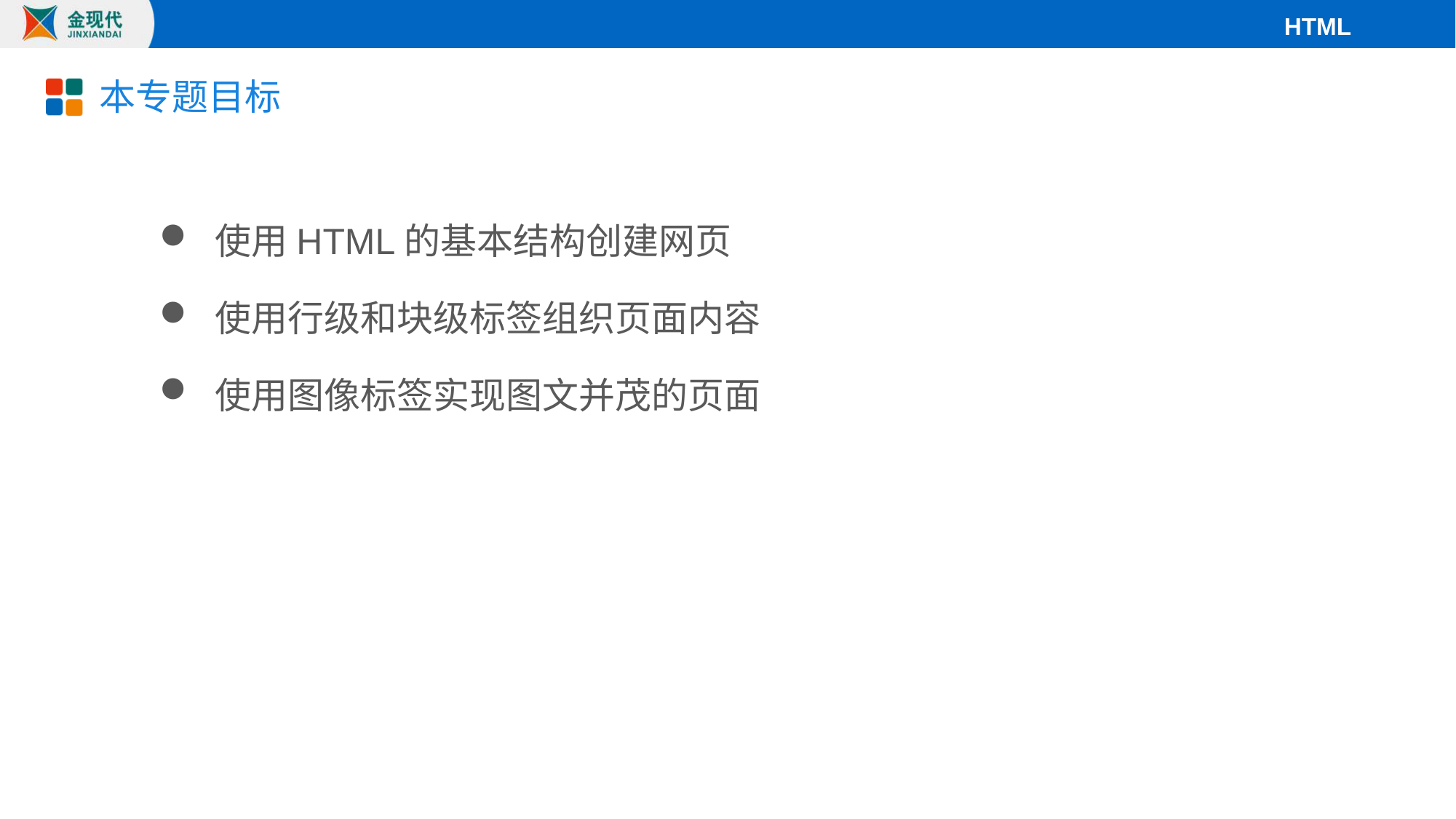

# 本专题目标
 使用HTML的基本结构创建网页
 使用行级和块级标签组织页面内容
 使用图像标签实现图文并茂的页面